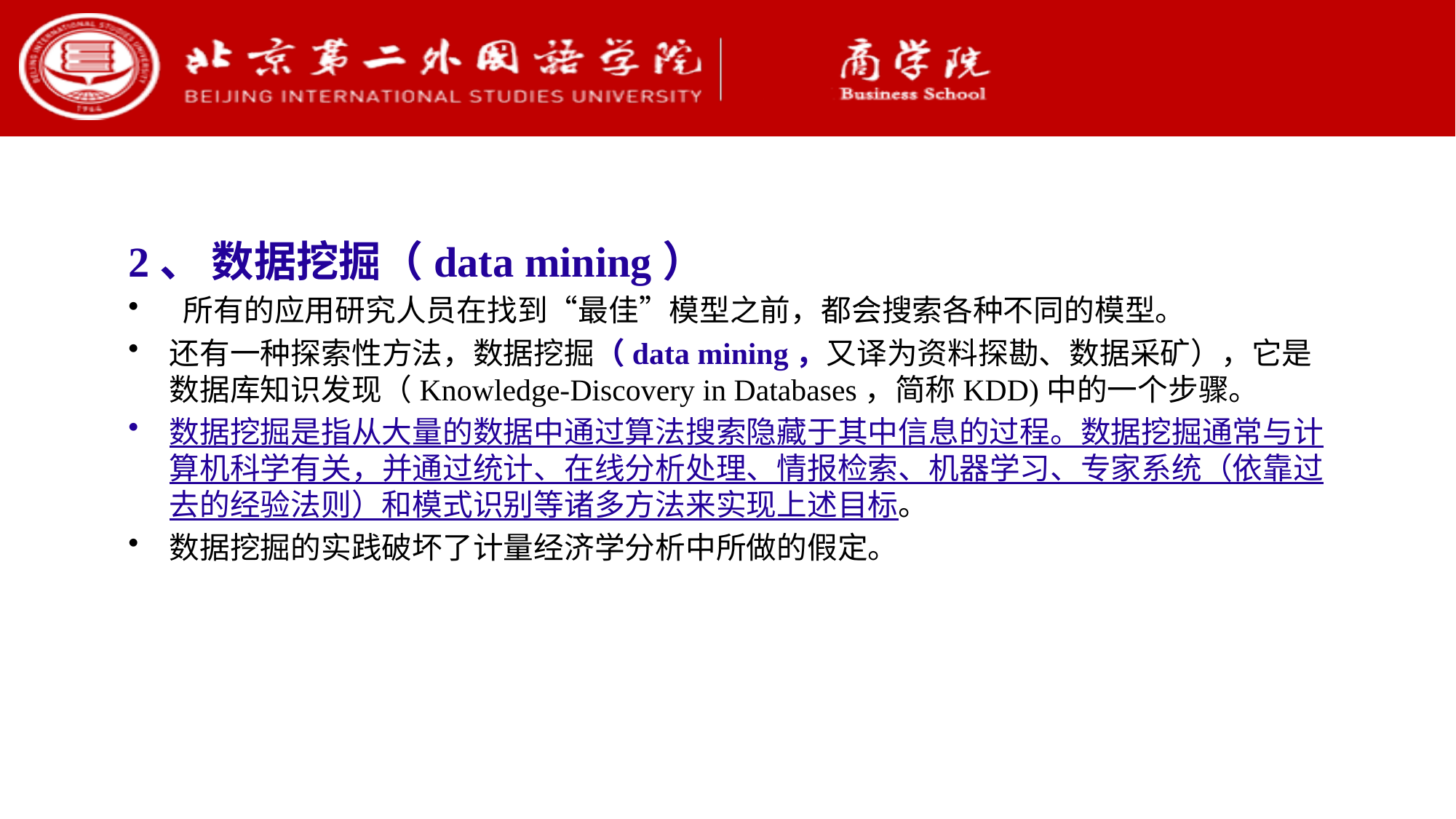

2、 数据挖掘（data mining）
 所有的应用研究人员在找到“最佳”模型之前，都会搜索各种不同的模型。
还有一种探索性方法，数据挖掘（data mining，又译为资料探勘、数据采矿），它是数据库知识发现（Knowledge-Discovery in Databases，简称KDD)中的一个步骤。
数据挖掘是指从大量的数据中通过算法搜索隐藏于其中信息的过程。数据挖掘通常与计算机科学有关，并通过统计、在线分析处理、情报检索、机器学习、专家系统（依靠过去的经验法则）和模式识别等诸多方法来实现上述目标。
数据挖掘的实践破坏了计量经济学分析中所做的假定。